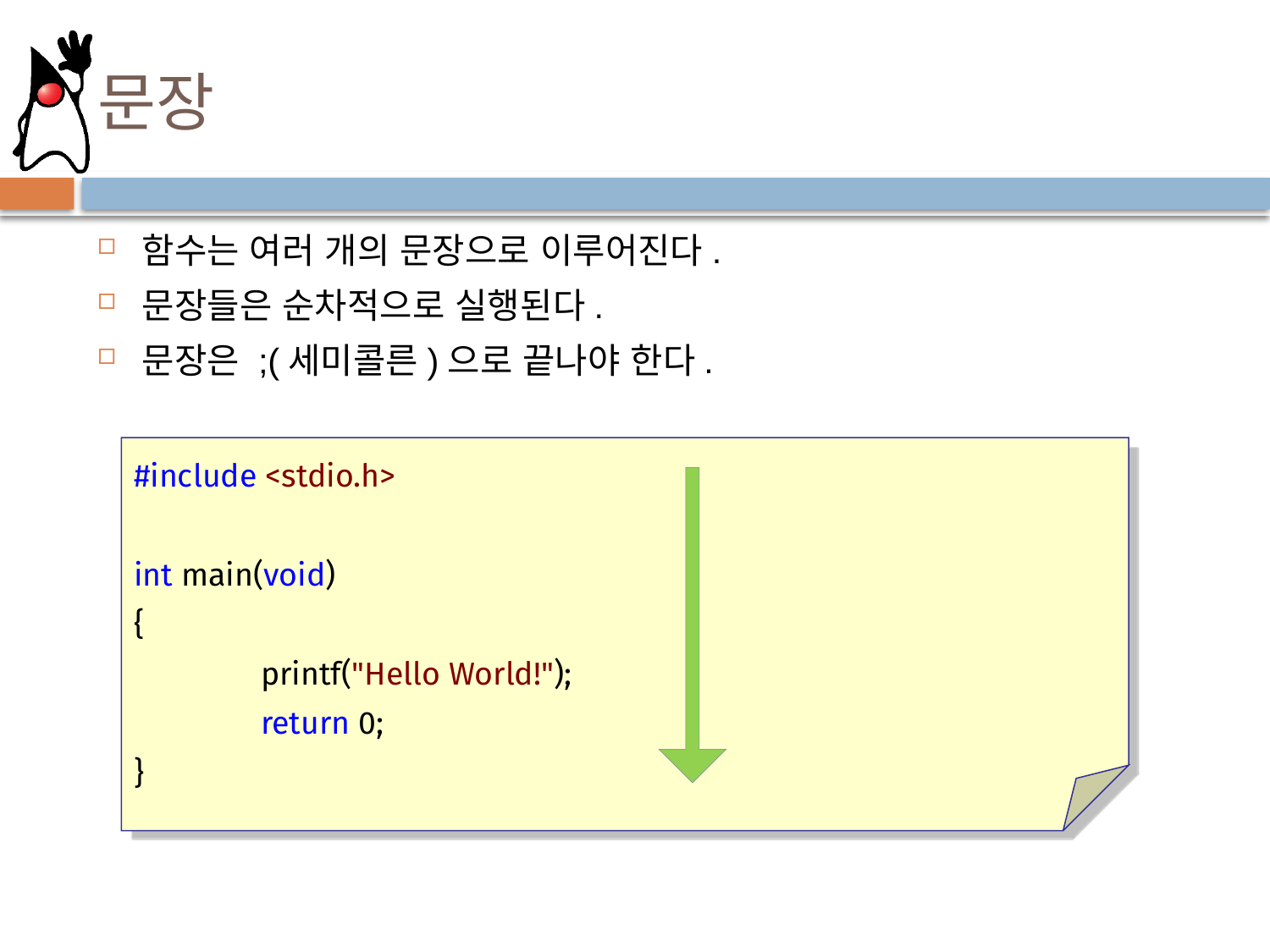

# 문장
함수는 여러 개의 문장으로 이루어진다.
문장들은 순차적으로 실행된다.
문장은 ;(세미콜른)으로 끝나야 한다.
#include <stdio.h>

int main(void)
{
	printf("Hello World!");
	return 0;
}